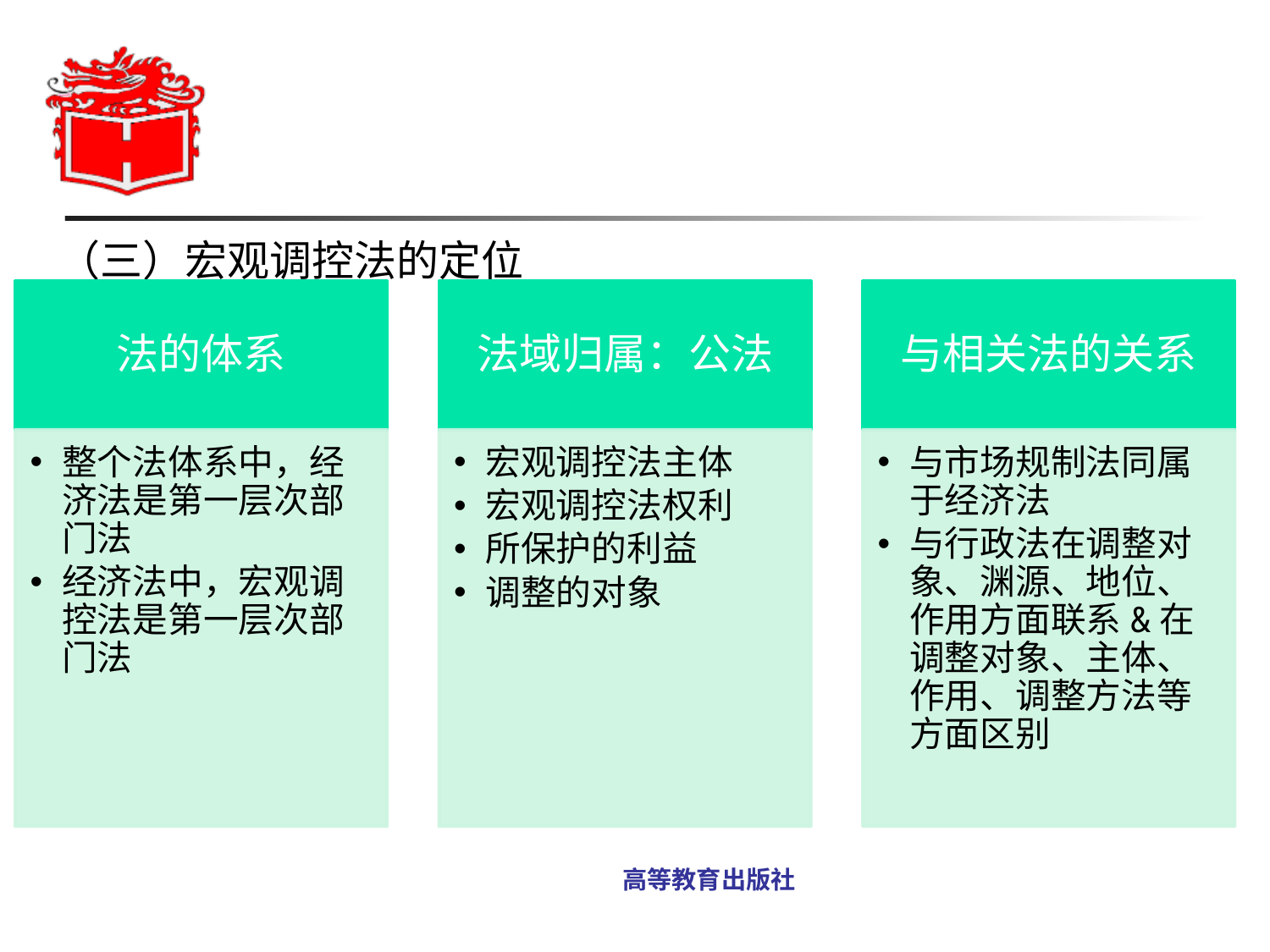

（三）宏观调控法的定位

法的体系
整个法体系中，经济法是第一层次部门法
经济法中，宏观调控法是第一层次部门法
法域归属：公法
宏观调控法主体
宏观调控法权利
所保护的利益
调整的对象
与相关法的关系
与市场规制法同属于经济法
与行政法在调整对象、渊源、地位、作用方面联系&在调整对象、主体、作用、调整方法等方面区别

高等教育出版社